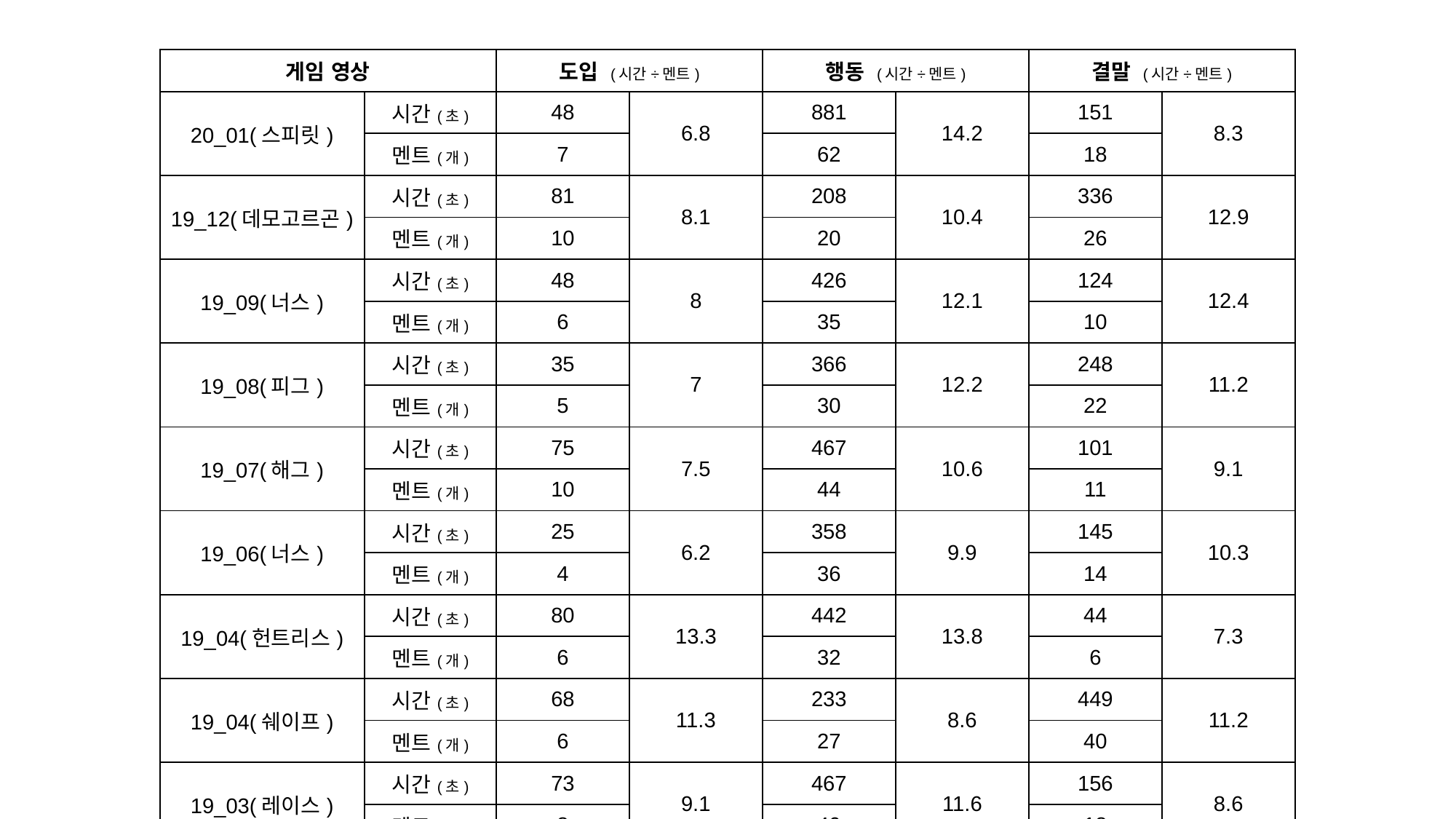

| 게임 영상 |  | 도입 (시간÷멘트) |  | 행동 (시간÷멘트) |  | 결말 (시간÷멘트) |  |
| --- | --- | --- | --- | --- | --- | --- | --- |
| 20\_01(스피릿) | 시간(초) | 48 | 6.8 | 881 | 14.2 | 151 | 8.3 |
|  | 멘트(개) | 7 |  | 62 |  | 18 |  |
| 19\_12(데모고르곤) | 시간(초) | 81 | 8.1 | 208 | 10.4 | 336 | 12.9 |
|  | 멘트(개) | 10 |  | 20 |  | 26 |  |
| 19\_09(너스) | 시간(초) | 48 | 8 | 426 | 12.1 | 124 | 12.4 |
|  | 멘트(개) | 6 |  | 35 |  | 10 |  |
| 19\_08(피그) | 시간(초) | 35 | 7 | 366 | 12.2 | 248 | 11.2 |
|  | 멘트(개) | 5 |  | 30 |  | 22 |  |
| 19\_07(해그) | 시간(초) | 75 | 7.5 | 467 | 10.6 | 101 | 9.1 |
|  | 멘트(개) | 10 |  | 44 |  | 11 |  |
| 19\_06(너스) | 시간(초) | 25 | 6.2 | 358 | 9.9 | 145 | 10.3 |
|  | 멘트(개) | 4 |  | 36 |  | 14 |  |
| 19\_04(헌트리스) | 시간(초) | 80 | 13.3 | 442 | 13.8 | 44 | 7.3 |
|  | 멘트(개) | 6 |  | 32 |  | 6 |  |
| 19\_04(쉐이프) | 시간(초) | 68 | 11.3 | 233 | 8.6 | 449 | 11.2 |
|  | 멘트(개) | 6 |  | 27 |  | 40 |  |
| 19\_03(레이스) | 시간(초) | 73 | 9.1 | 467 | 11.6 | 156 | 8.6 |
|  | 멘트(개) | 8 |  | 40 |  | 18 |  |